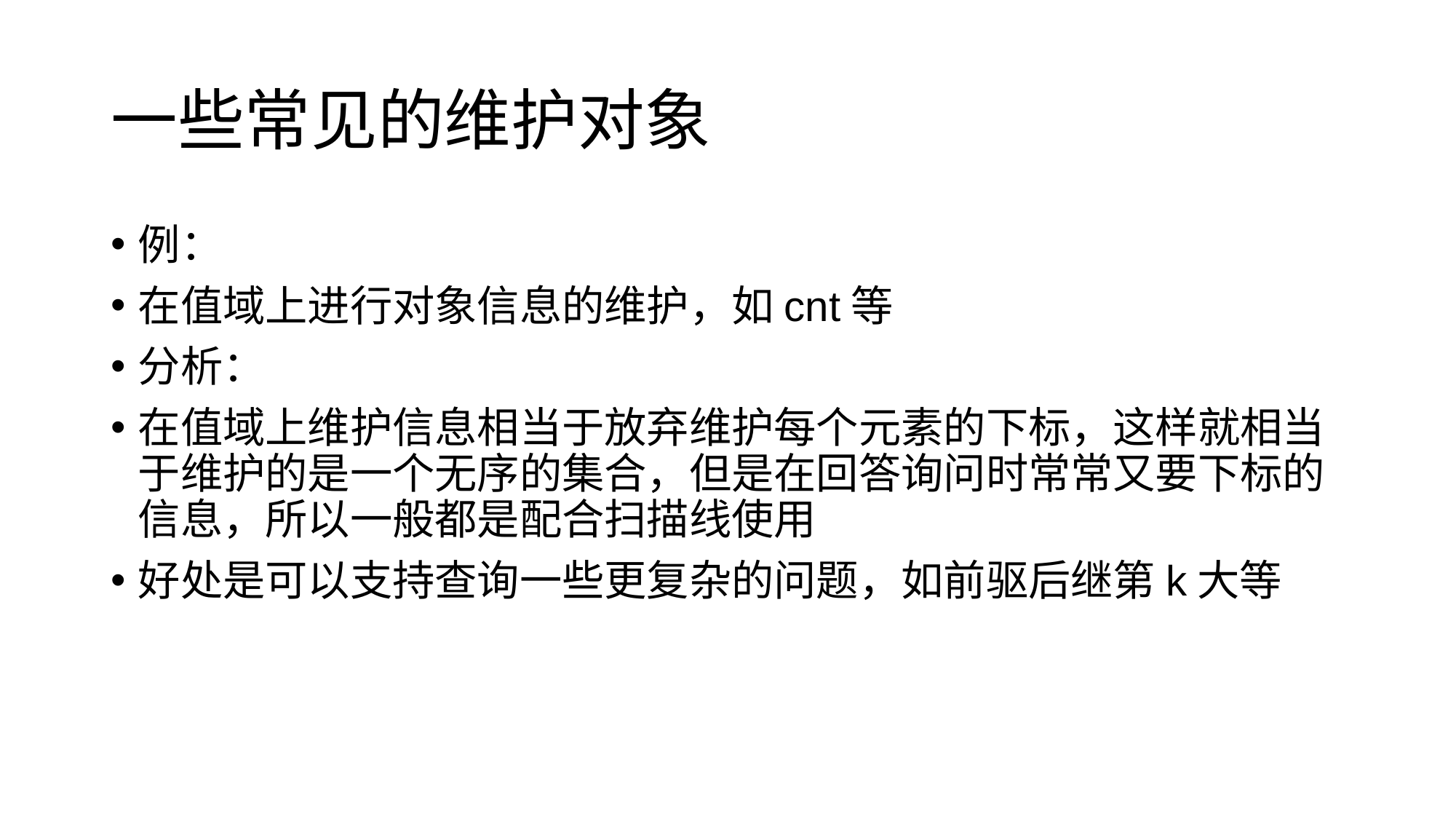

# 一些常见的维护对象
例：
在值域上进行对象信息的维护，如cnt等
分析：
在值域上维护信息相当于放弃维护每个元素的下标，这样就相当于维护的是一个无序的集合，但是在回答询问时常常又要下标的信息，所以一般都是配合扫描线使用
好处是可以支持查询一些更复杂的问题，如前驱后继第k大等